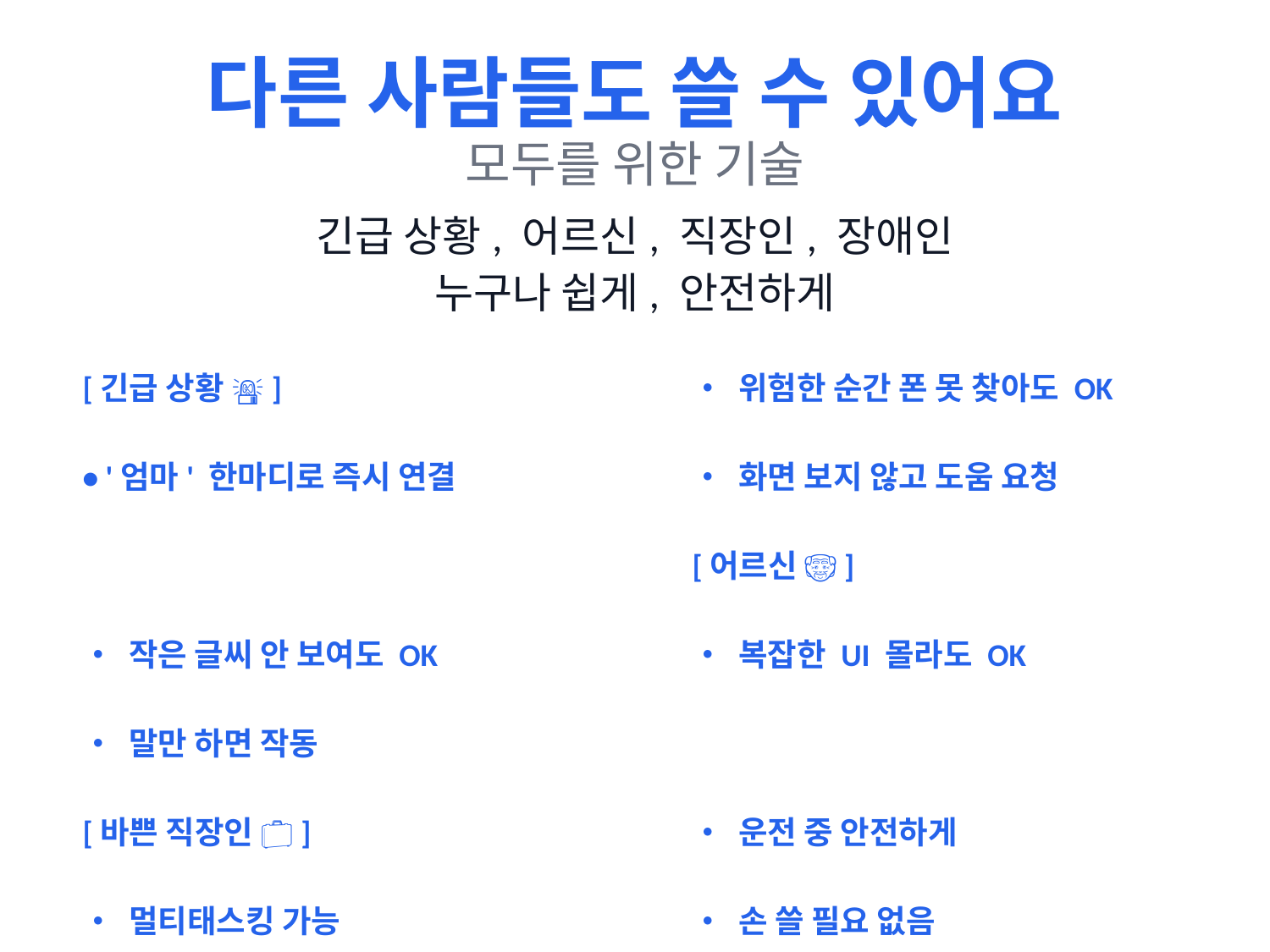

다른 사람들도 쓸 수 있어요
모두를 위한 기술
긴급 상황, 어르신, 직장인, 장애인
누구나 쉽게, 안전하게
[긴급 상황 🚨]
• 위험한 순간 폰 못 찾아도 OK
• '엄마' 한마디로 즉시 연결
• 화면 보지 않고 도움 요청
[어르신 👴]
• 작은 글씨 안 보여도 OK
• 복잡한 UI 몰라도 OK
• 말만 하면 작동
[바쁜 직장인 💼]
• 운전 중 안전하게
• 멀티태스킹 가능
• 손 쓸 필요 없음
[장애인 ♿]
• 시각 장애: 화면 안 봐도 OK
• 지체 장애: 터치 불필요
• 음성만으로 완전 제어